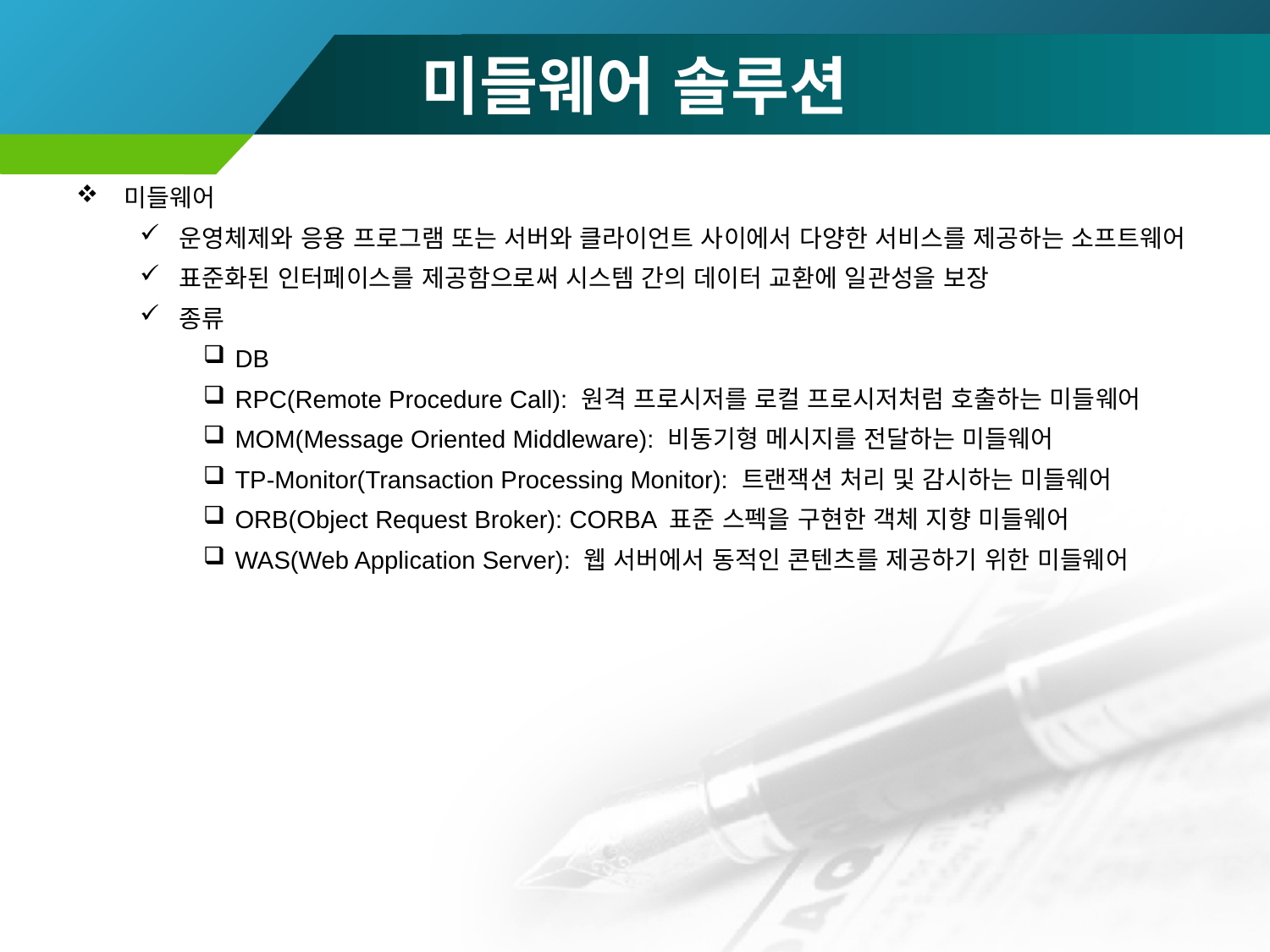

# 미들웨어 솔루션
미들웨어
운영체제와 응용 프로그램 또는 서버와 클라이언트 사이에서 다양한 서비스를 제공하는 소프트웨어
표준화된 인터페이스를 제공함으로써 시스템 간의 데이터 교환에 일관성을 보장
종류
DB
RPC(Remote Procedure Call): 원격 프로시저를 로컬 프로시저처럼 호출하는 미들웨어
MOM(Message Oriented Middleware): 비동기형 메시지를 전달하는 미들웨어
TP-Monitor(Transaction Processing Monitor): 트랜잭션 처리 및 감시하는 미들웨어
ORB(Object Request Broker): CORBA 표준 스펙을 구현한 객체 지향 미들웨어
WAS(Web Application Server): 웹 서버에서 동적인 콘텐츠를 제공하기 위한 미들웨어